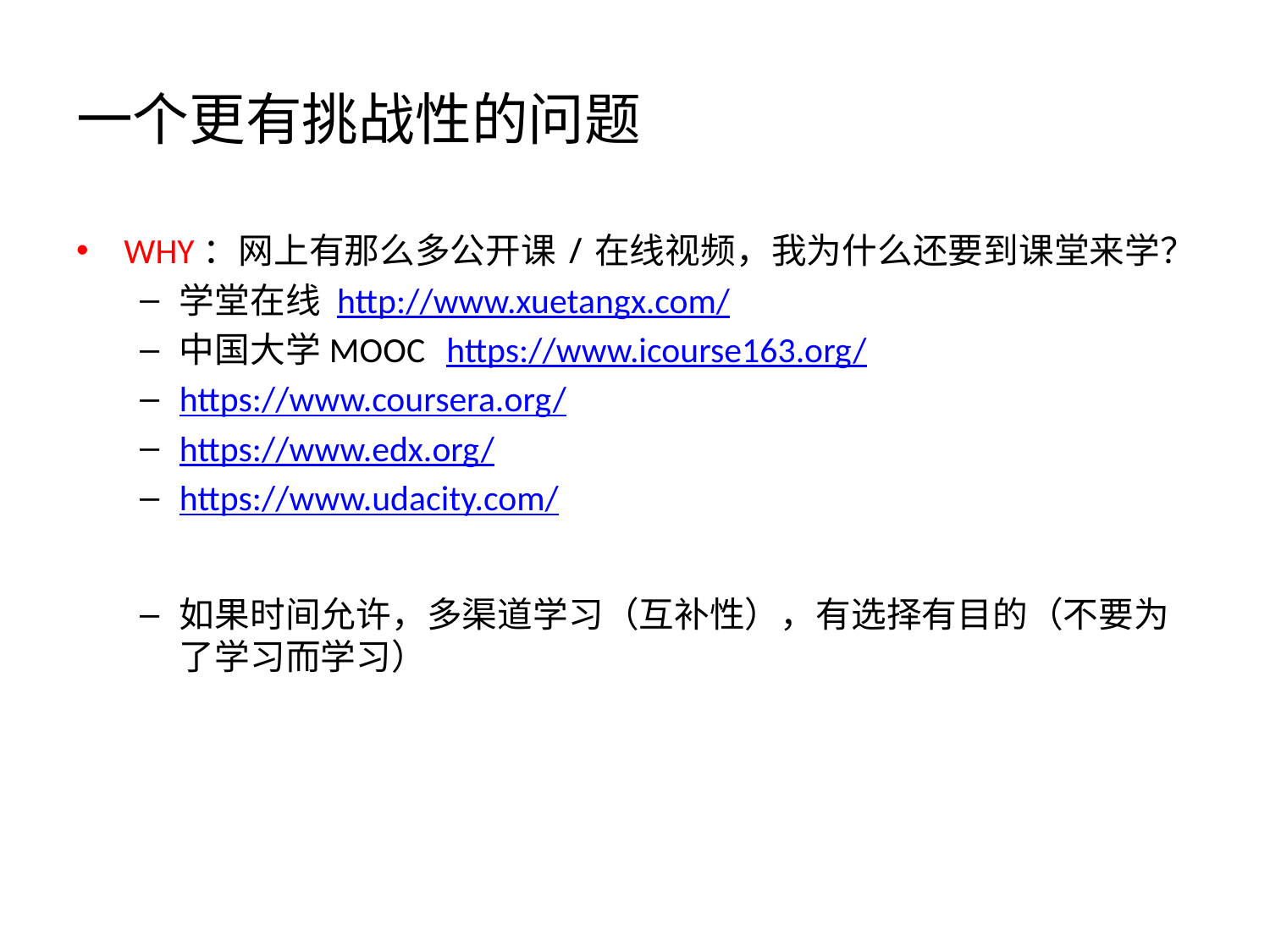

# 一个更有挑战性的问题
WHY：网上有那么多公开课/在线视频，我为什么还要到课堂来学？
学堂在线 http://www.xuetangx.com/
中国大学MOOC https://www.icourse163.org/
https://www.coursera.org/
https://www.edx.org/
https://www.udacity.com/

如果时间允许，多渠道学习（互补性），有选择有目的（不要为了学习而学习）